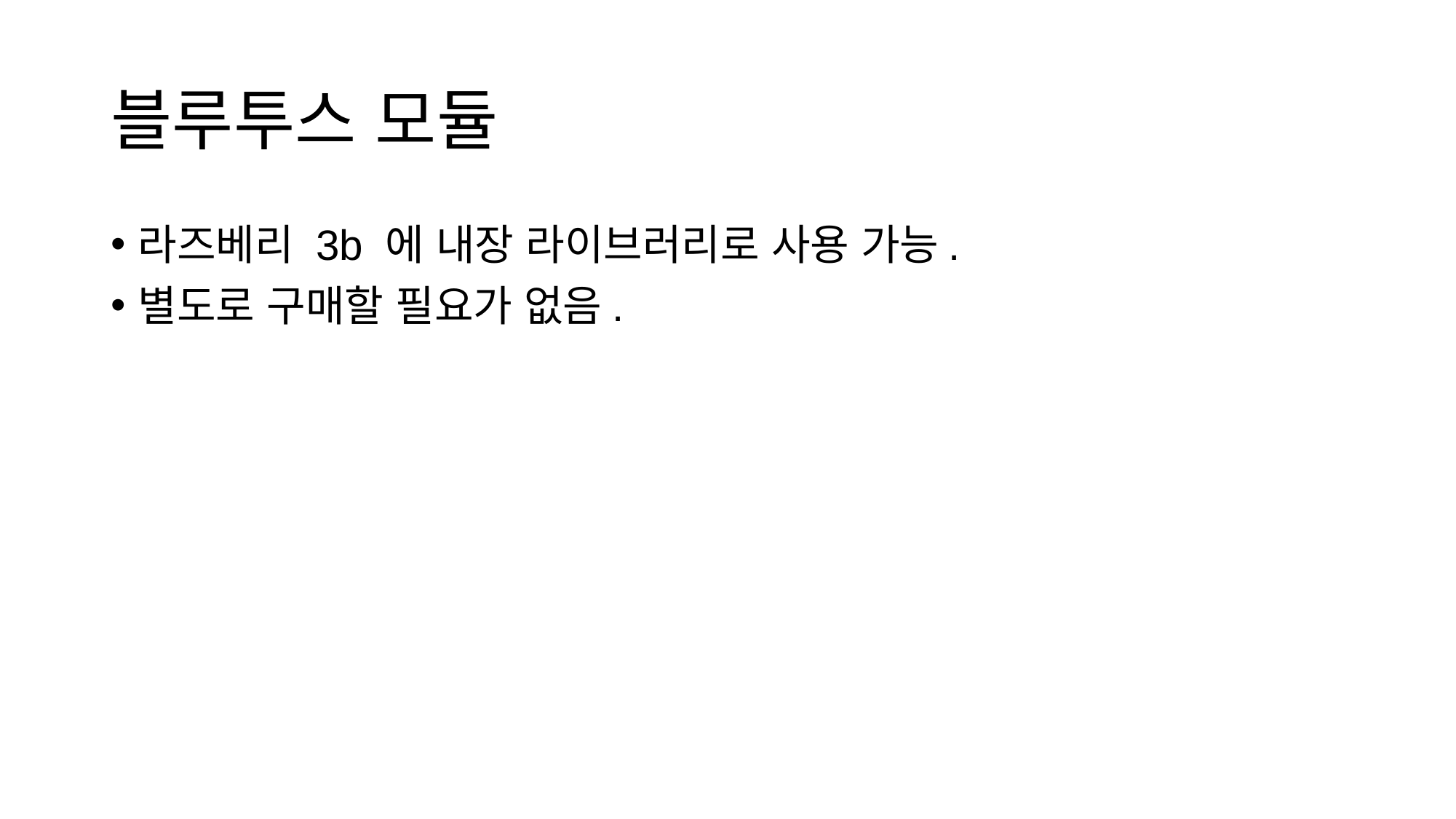

# 블루투스 모듈
라즈베리 3b 에 내장 라이브러리로 사용 가능.
별도로 구매할 필요가 없음.